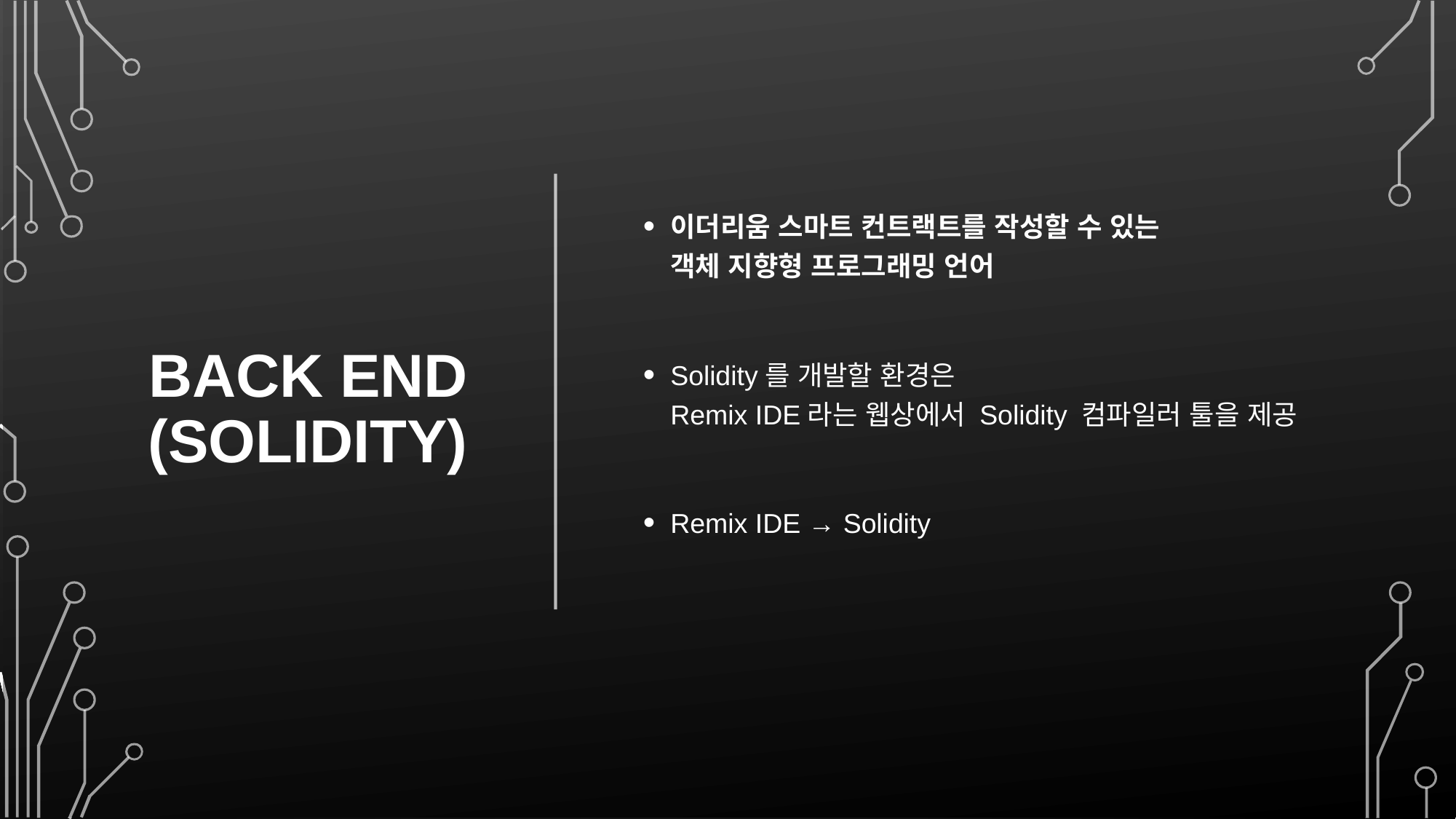

# Back End (sOlidity)
이더리움 스마트 컨트랙트를 작성할 수 있는
객체 지향형 프로그래밍 언어

Solidity를 개발할 환경은
Remix IDE라는 웹상에서 Solidity 컴파일러 툴을 제공

Remix IDE → Solidity